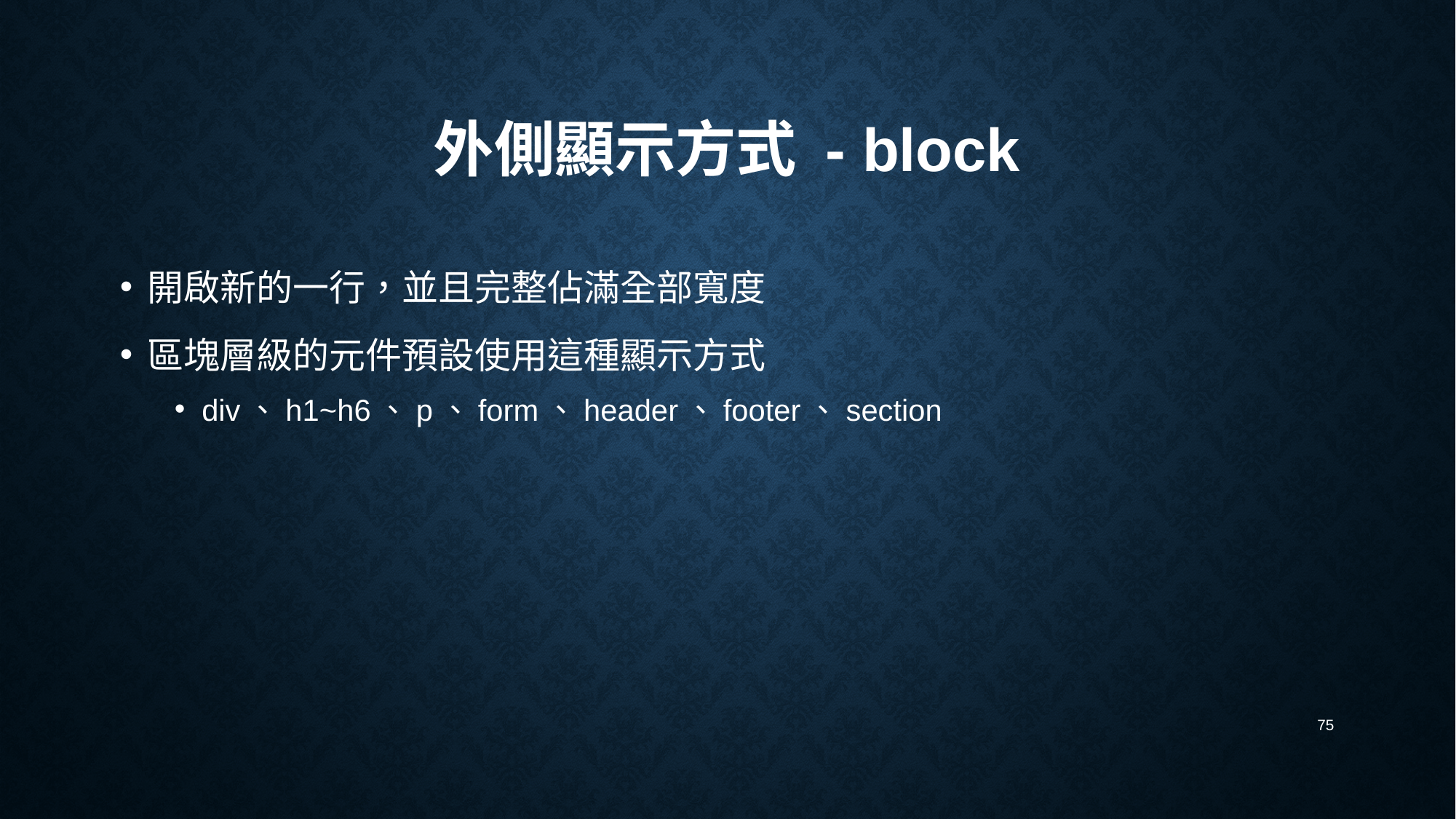

# 外側顯示方式 - block
開啟新的一行，並且完整佔滿全部寬度
區塊層級的元件預設使用這種顯示方式
div、h1~h6、p、form、header、footer、section
75